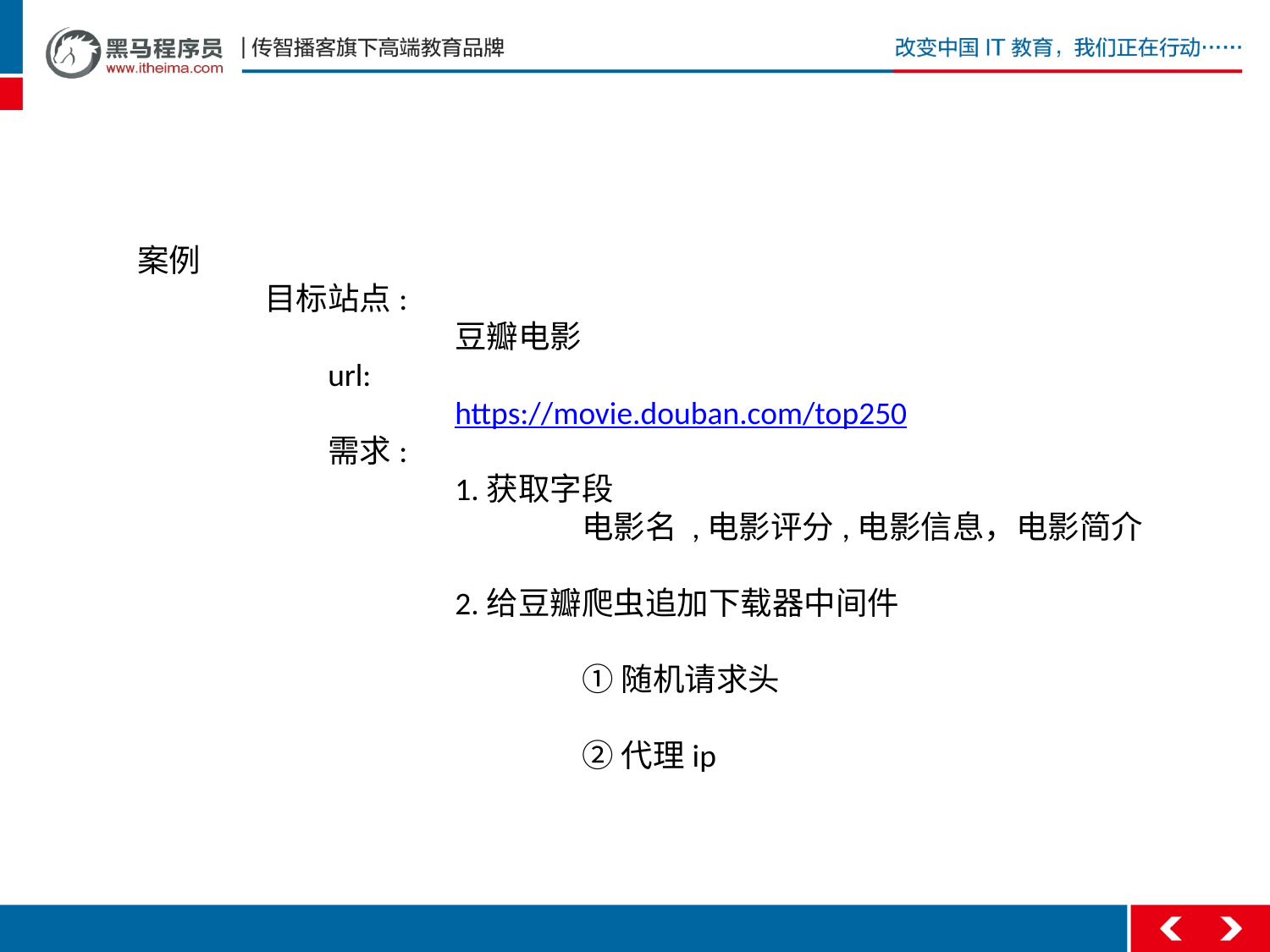

案例
	目标站点:
		豆瓣电影
	url:
		https://movie.douban.com/top250
	需求:
		1.获取字段
			电影名 ,电影评分,电影信息，电影简介

		2.给豆瓣爬虫追加下载器中间件

			①随机请求头

			②代理ip